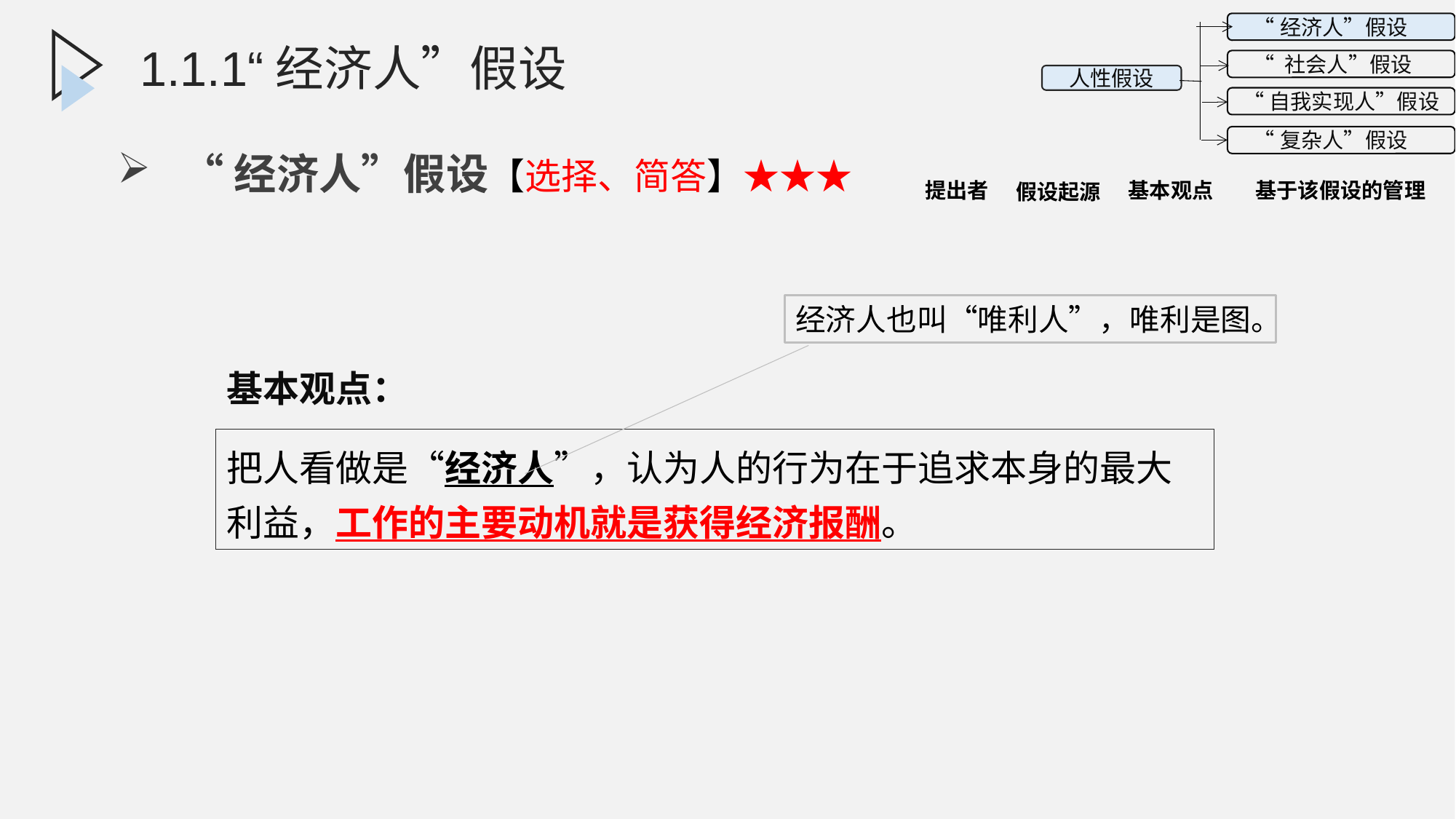

1.1.1.1“经济人”的基本含义
   “经济人”假设
   “ 社会人”假设
人性假设

“自我实现人”假设
   “复杂人”假设
提出者
假设起源
基本观点
基于该假设的管理
1.1.1“经济人”假设
 “经济人”假设【选择、简答】★★★
经济人也叫“唯利人”，唯利是图。
基本观点：
把人看做是“经济人”，认为人的行为在于追求本身的最大利益，工作的主要动机就是获得经济报酬。